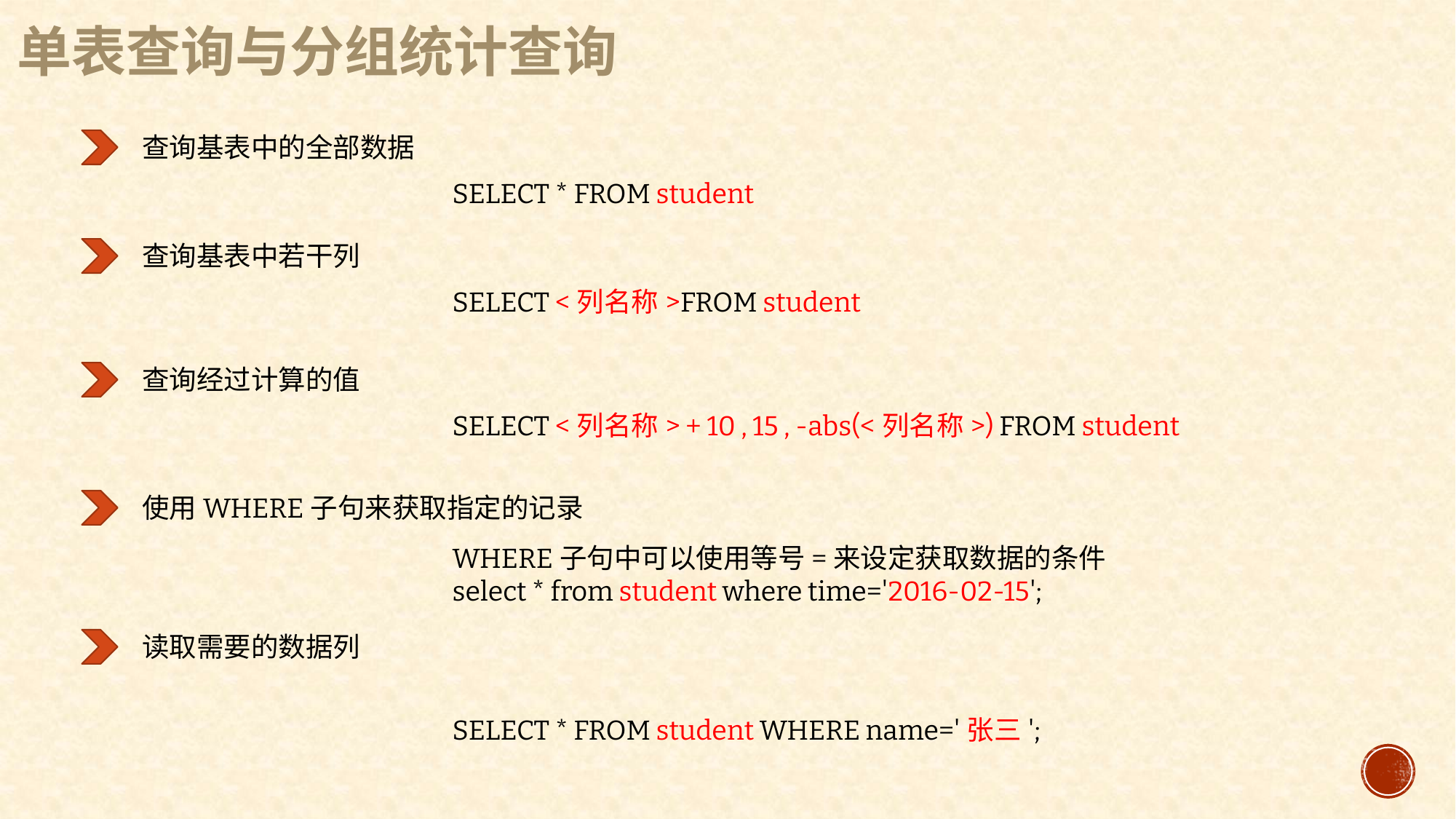

单表查询与分组统计查询
查询基表中的全部数据

SELECT * FROM student
查询基表中若干列

SELECT <列名称>FROM student
查询经过计算的值

SELECT <列名称> + 10 , 15 , -abs(<列名称>) FROM student
使用WHERE子句来获取指定的记录

WHERE子句中可以使用等号=来设定获取数据的条件
select * from student where time='2016-02-15';
读取需要的数据列

SELECT * FROM student WHERE name='张三';